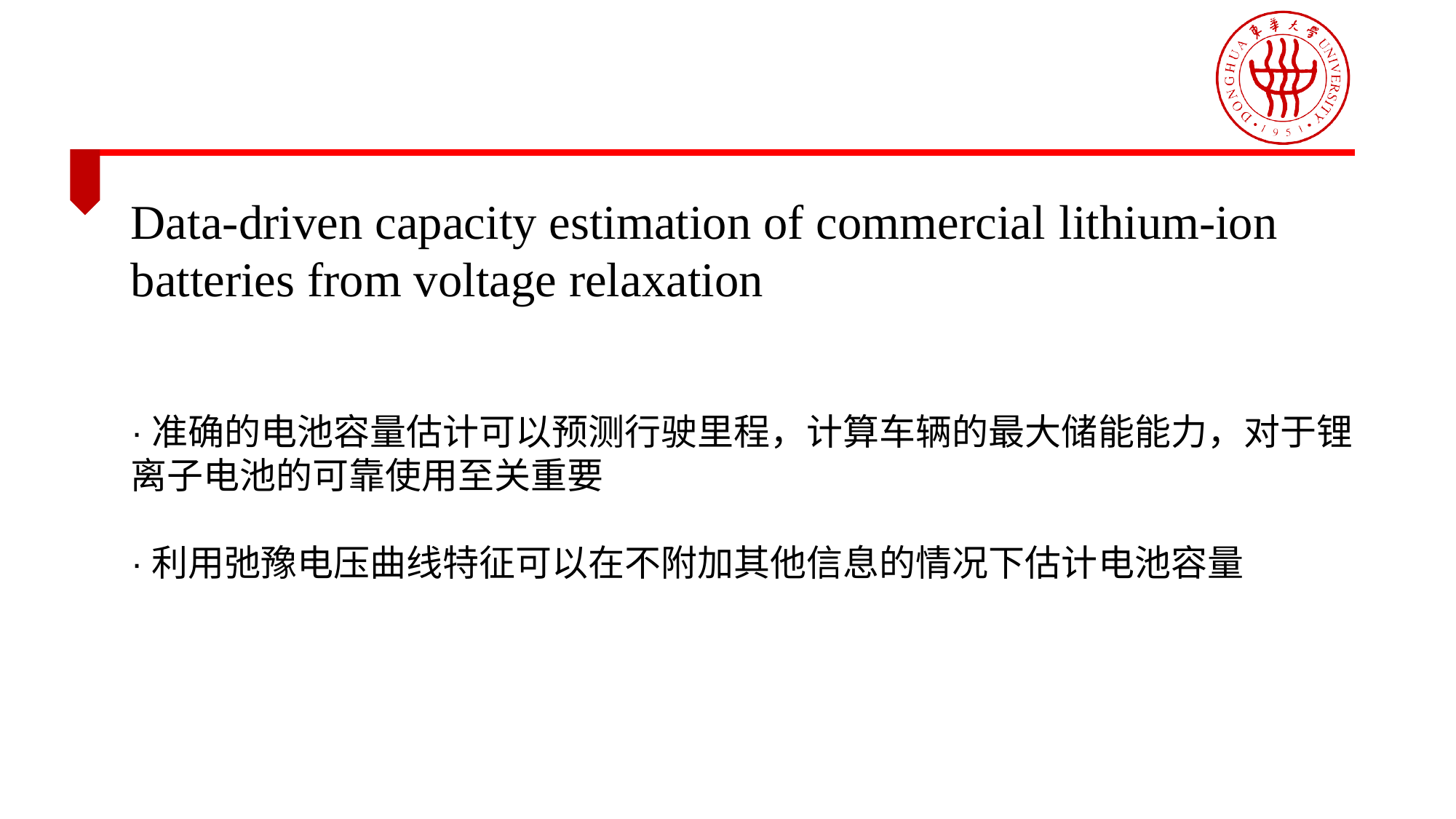

Data-driven capacity estimation of commercial lithium-ion batteries from voltage relaxation

·准确的电池容量估计可以预测行驶里程，计算车辆的最大储能能力，对于锂离子电池的可靠使用至关重要

·利用弛豫电压曲线特征可以在不附加其他信息的情况下估计电池容量